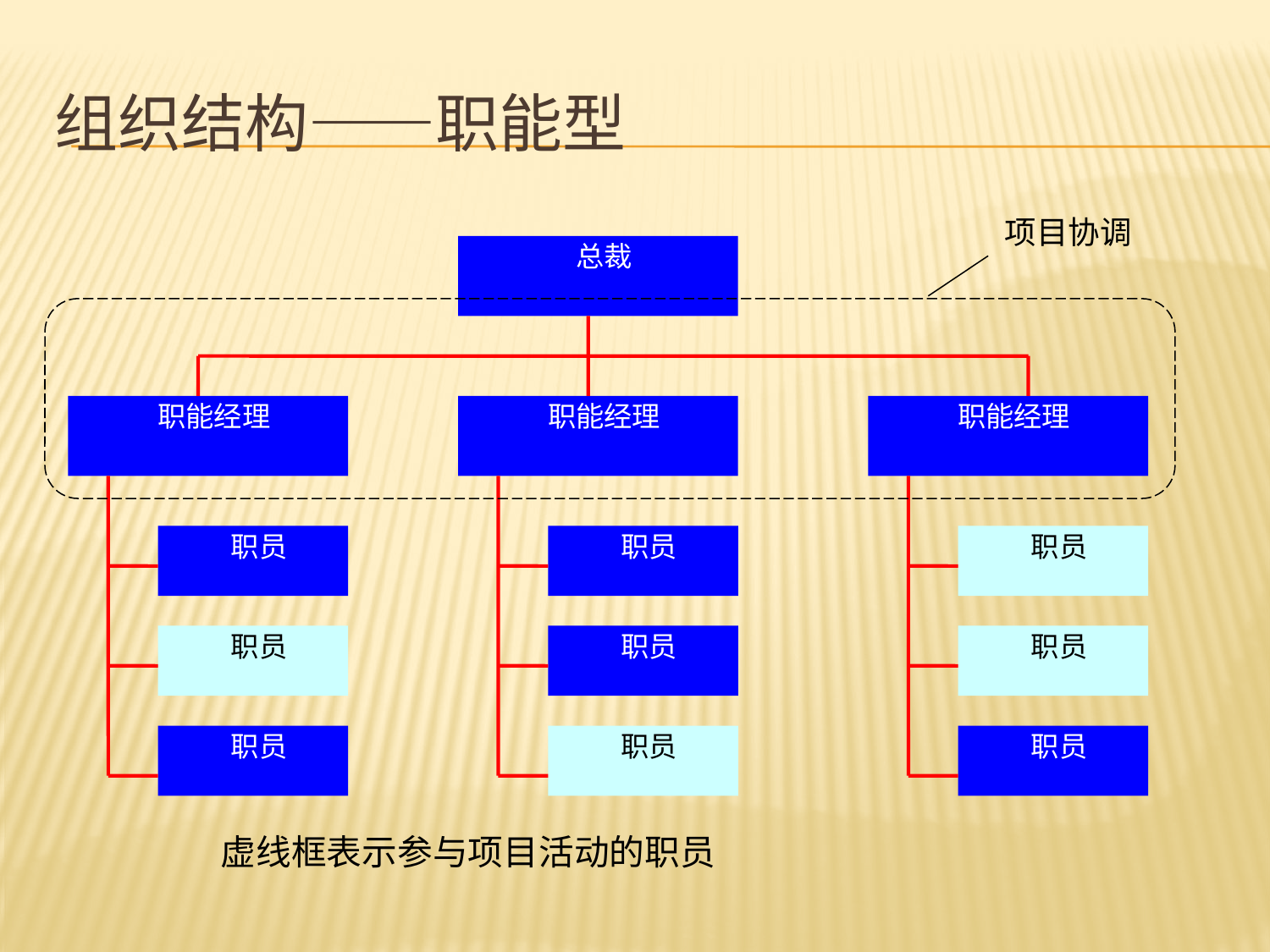

# 组织结构——职能型
项目协调
总裁

职能经理
职能经理
职能经理

职员
职员
职员

职员
职员
职员

职员
职员
职员

虚线框表示参与项目活动的职员